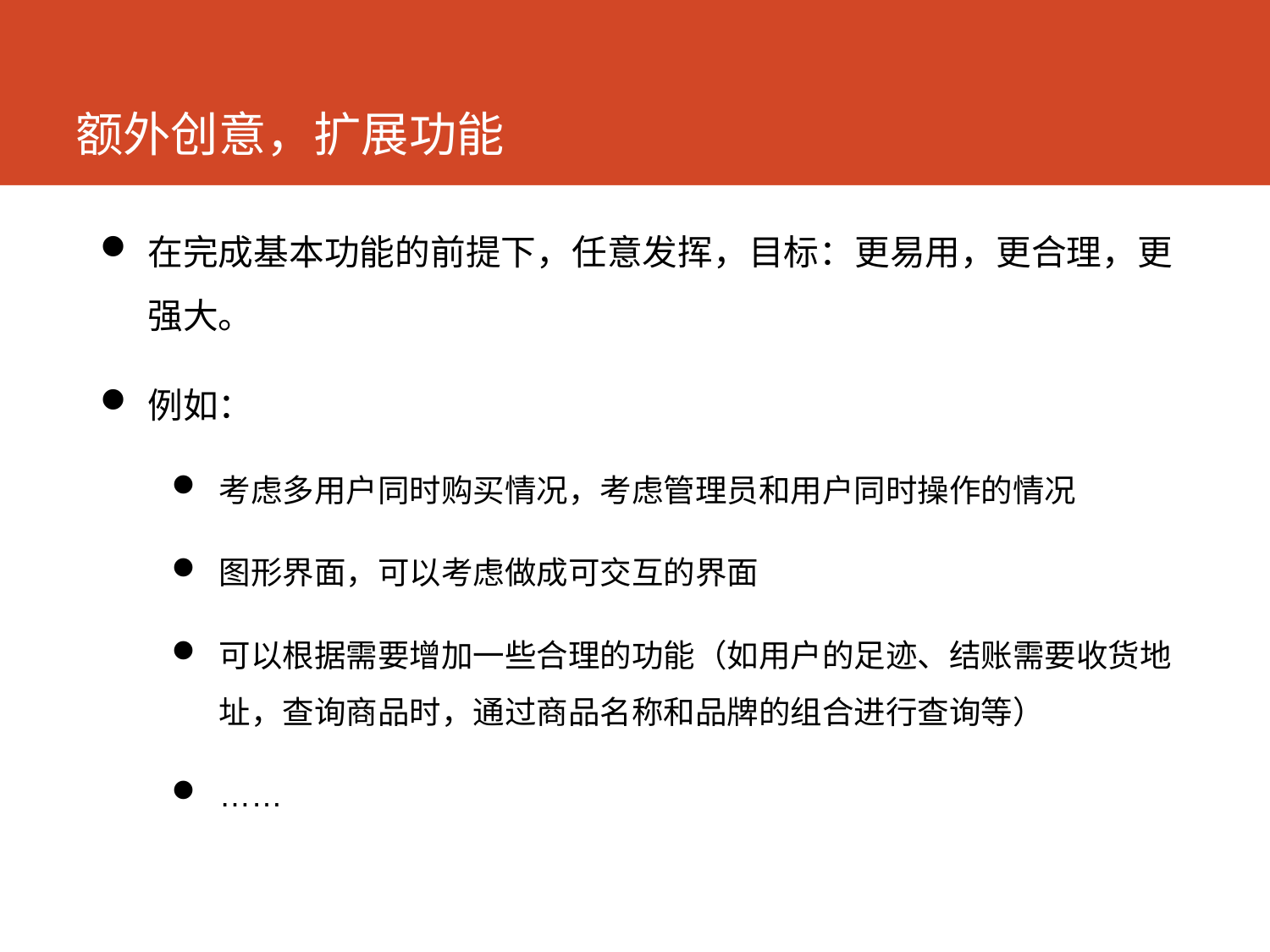

# 额外创意，扩展功能
在完成基本功能的前提下，任意发挥，目标：更易用，更合理，更强大。
例如：
考虑多用户同时购买情况，考虑管理员和用户同时操作的情况
图形界面，可以考虑做成可交互的界面
可以根据需要增加一些合理的功能（如用户的足迹、结账需要收货地址，查询商品时，通过商品名称和品牌的组合进行查询等）
……